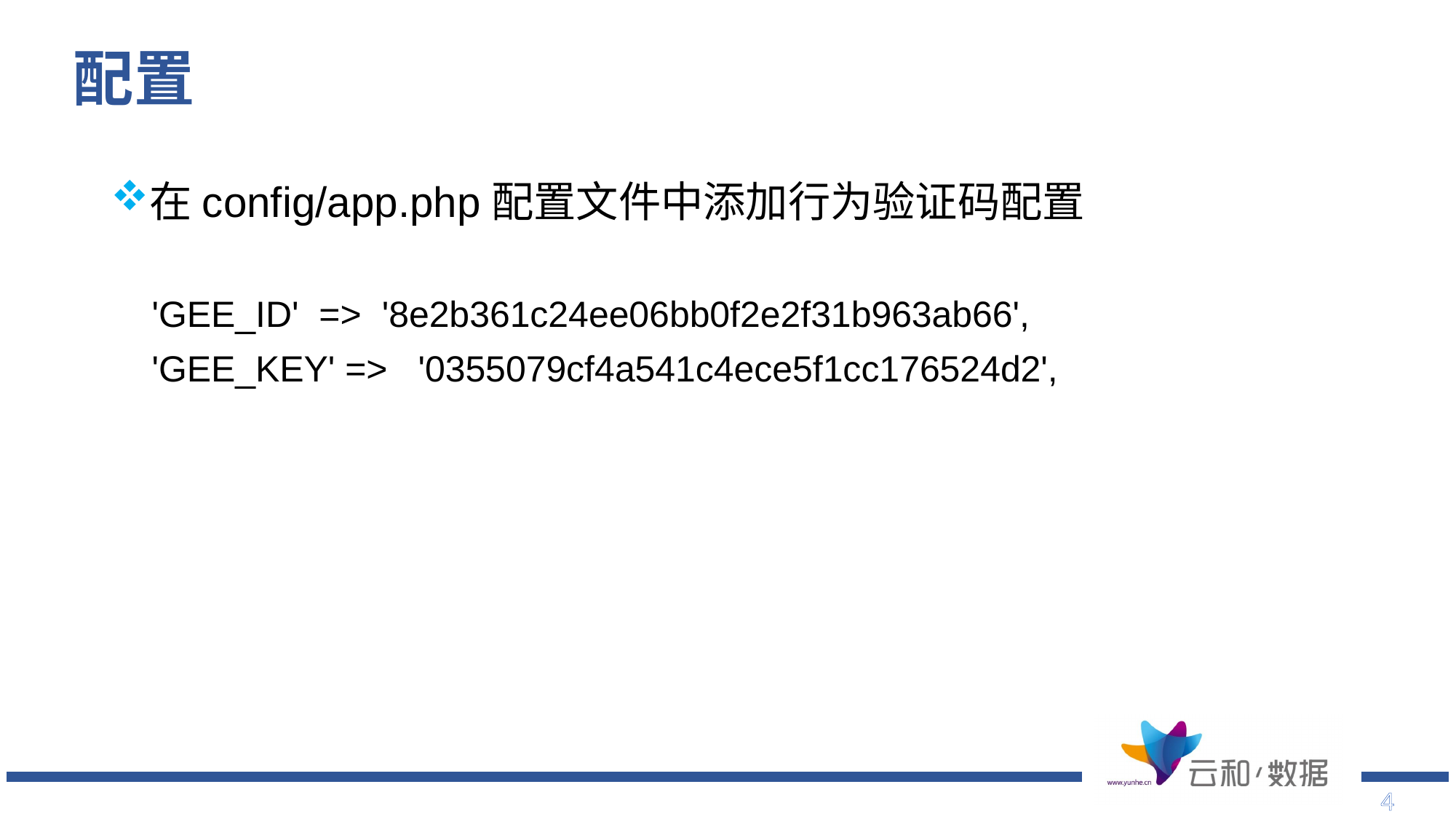

# 配置
在config/app.php配置文件中添加行为验证码配置

    'GEE_ID'  =>  '8e2b361c24ee06bb0f2e2f31b963ab66',
    'GEE_KEY' =>   '0355079cf4a541c4ece5f1cc176524d2',